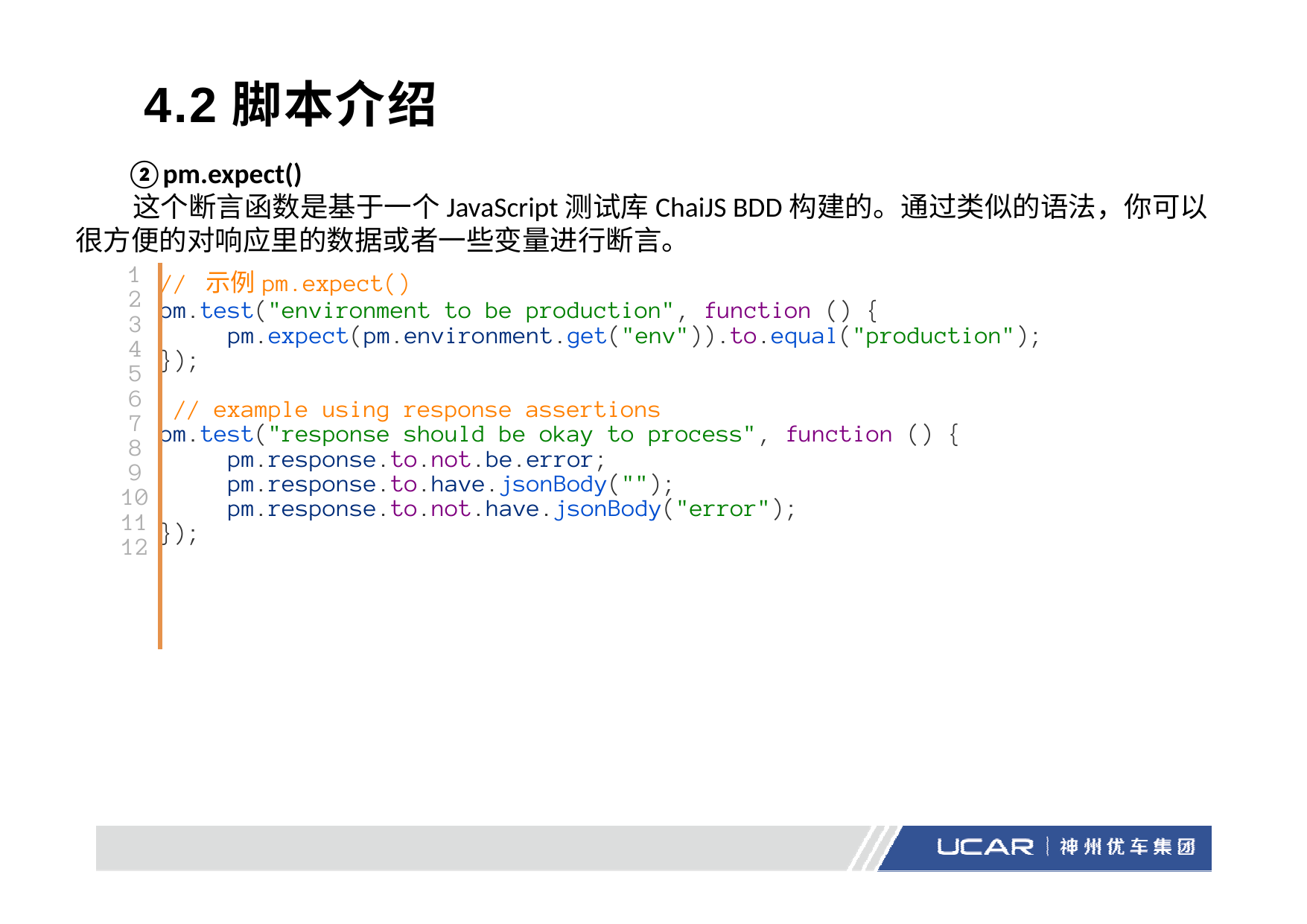

# 4.2脚本介绍
        ②pm.expect()
        这个断言函数是基于一个JavaScript测试库ChaiJS BDD构建的。通过类似的语法，你可以很方便的对响应里的数据或者一些变量进行断言。
| 1 2 3 4 5 6 7 8 9 10 11 12 | // 示例pm.expect() pm.test("environment to be production", function () { pm.expect(pm.environment.get("env")).to.equal("production"); }); // example using response assertions pm.test("response should be okay to process", function () { pm.response.to.not.be.error; pm.response.to.have.jsonBody(""); pm.response.to.not.have.jsonBody("error"); }); |
| --- | --- |